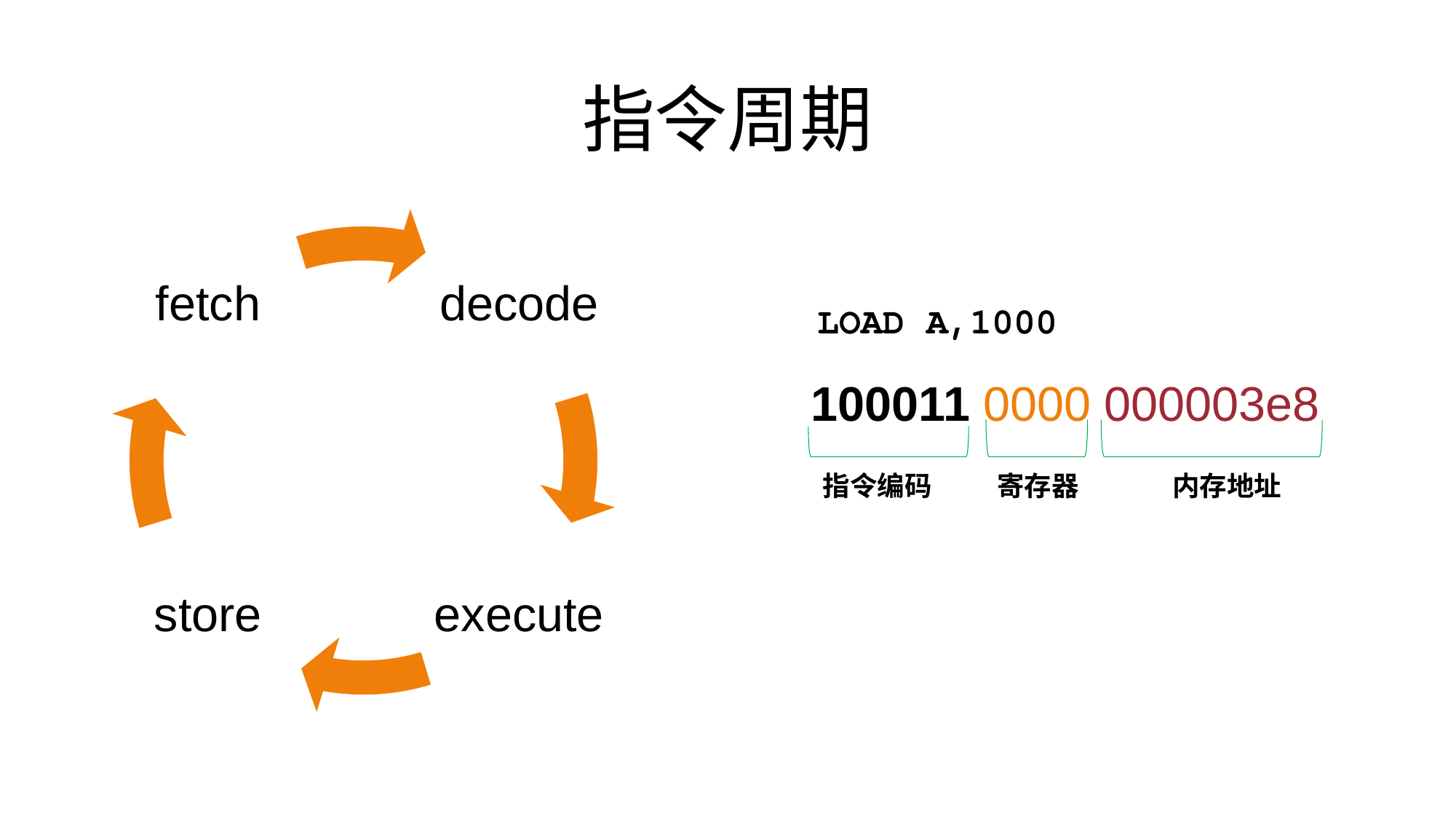

# 指令周期
decode
execute
store
fetch
LOAD A,1000

100011 0000 000003e8

指令编码
寄存器
内存地址